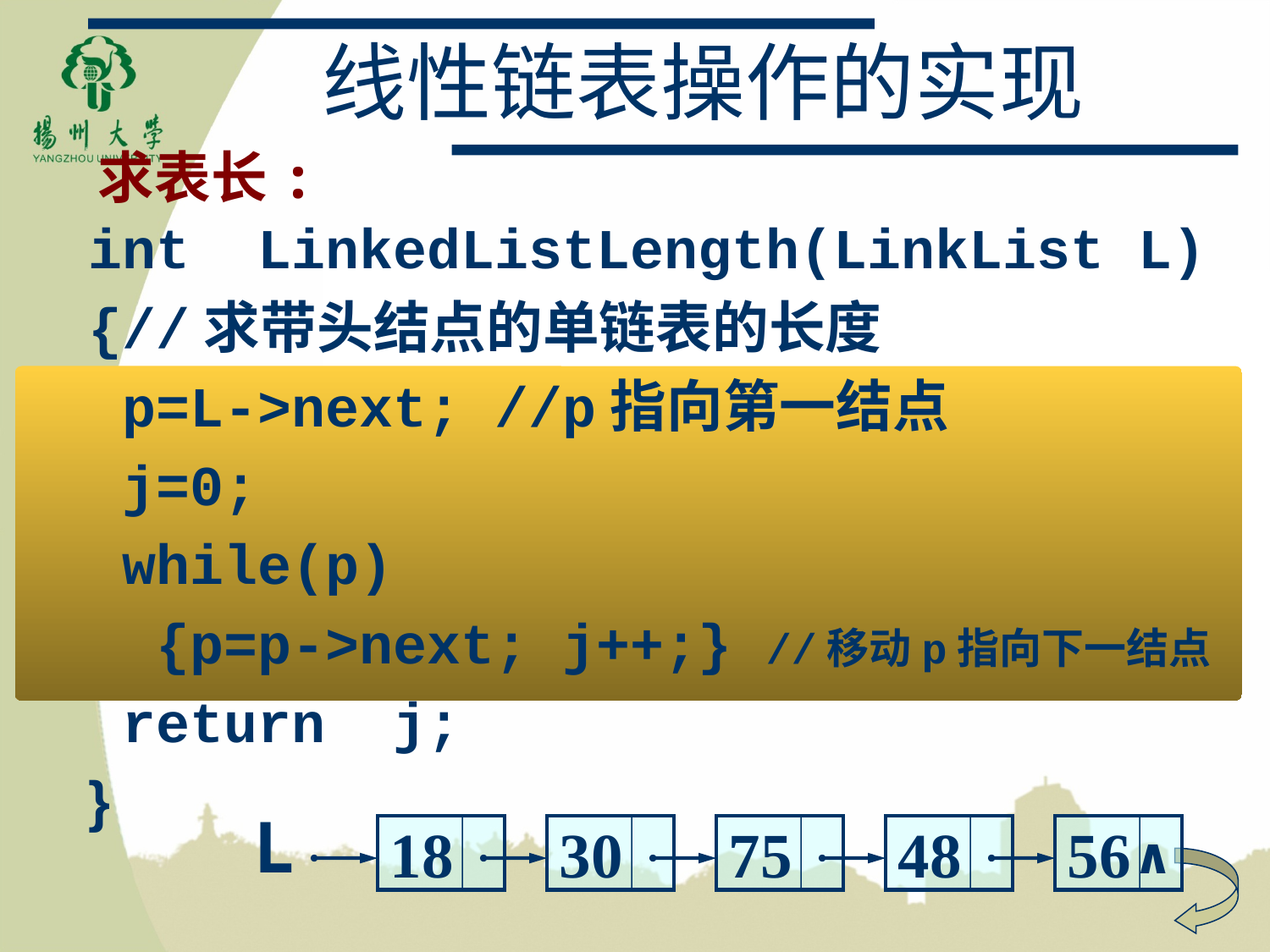

# 线性链表操作的实现
求表长:
int  LinkedListLength(LinkList L)
{//求带头结点的单链表的长度
 p=L->next; //p指向第一结点
 j=0;
 while(p)
  {p=p->next; j++;} //移动p指向下一结点
 return  j;
}

 L
18

30

75

48

56

∧